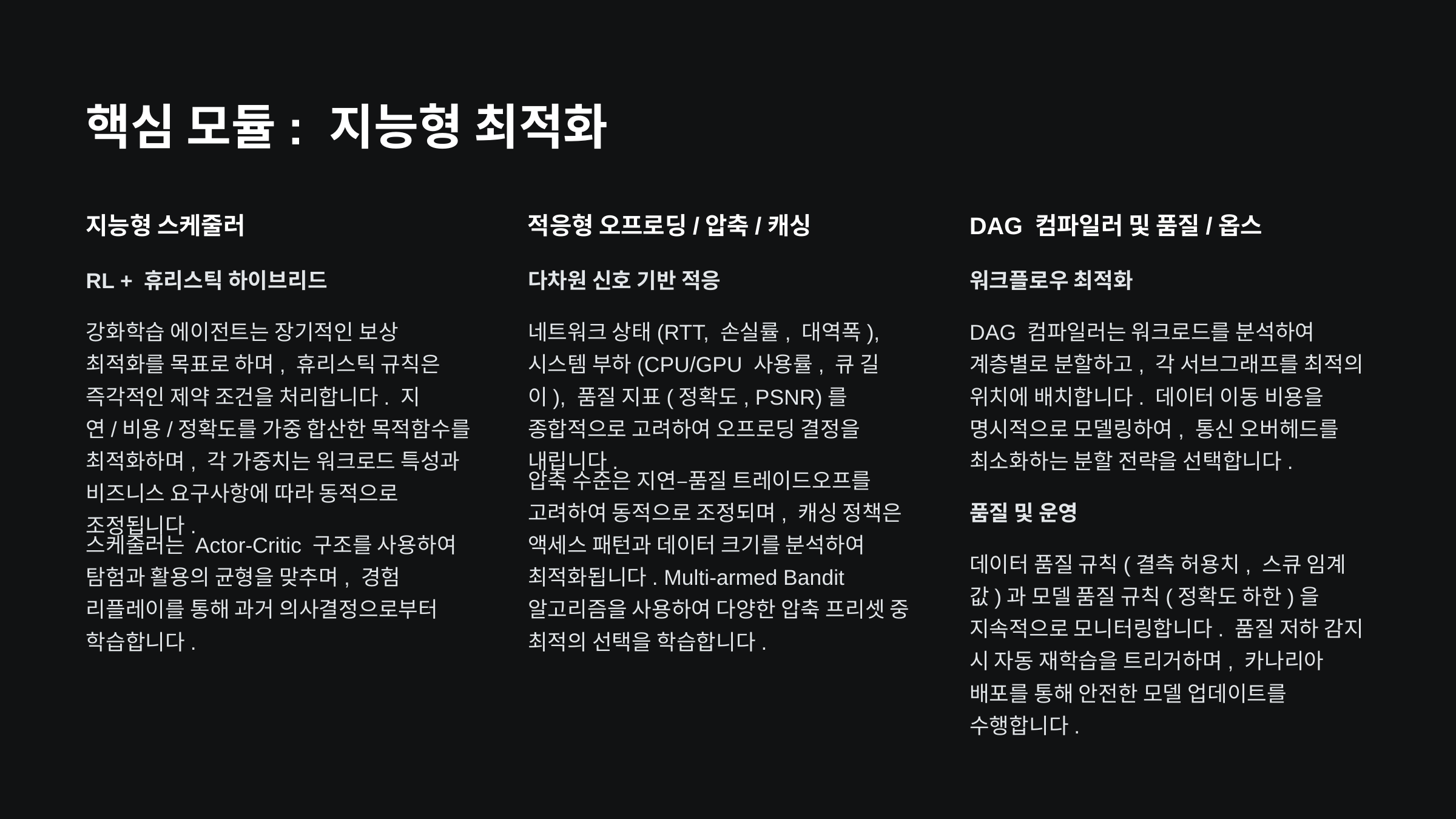

핵심 모듈: 지능형 최적화
지능형 스케줄러
적응형 오프로딩/압축/캐싱
DAG 컴파일러 및 품질/옵스
RL + 휴리스틱 하이브리드
다차원 신호 기반 적응
워크플로우 최적화
강화학습 에이전트는 장기적인 보상 최적화를 목표로 하며, 휴리스틱 규칙은 즉각적인 제약 조건을 처리합니다. 지연/비용/정확도를 가중 합산한 목적함수를 최적화하며, 각 가중치는 워크로드 특성과 비즈니스 요구사항에 따라 동적으로 조정됩니다.
네트워크 상태(RTT, 손실률, 대역폭), 시스템 부하(CPU/GPU 사용률, 큐 길이), 품질 지표(정확도, PSNR)를 종합적으로 고려하여 오프로딩 결정을 내립니다.
DAG 컴파일러는 워크로드를 분석하여 계층별로 분할하고, 각 서브그래프를 최적의 위치에 배치합니다. 데이터 이동 비용을 명시적으로 모델링하여, 통신 오버헤드를 최소화하는 분할 전략을 선택합니다.
압축 수준은 지연–품질 트레이드오프를 고려하여 동적으로 조정되며, 캐싱 정책은 액세스 패턴과 데이터 크기를 분석하여 최적화됩니다. Multi-armed Bandit 알고리즘을 사용하여 다양한 압축 프리셋 중 최적의 선택을 학습합니다.
품질 및 운영
스케줄러는 Actor-Critic 구조를 사용하여 탐험과 활용의 균형을 맞추며, 경험 리플레이를 통해 과거 의사결정으로부터 학습합니다.
데이터 품질 규칙(결측 허용치, 스큐 임계값)과 모델 품질 규칙(정확도 하한)을 지속적으로 모니터링합니다. 품질 저하 감지 시 자동 재학습을 트리거하며, 카나리아 배포를 통해 안전한 모델 업데이트를 수행합니다.